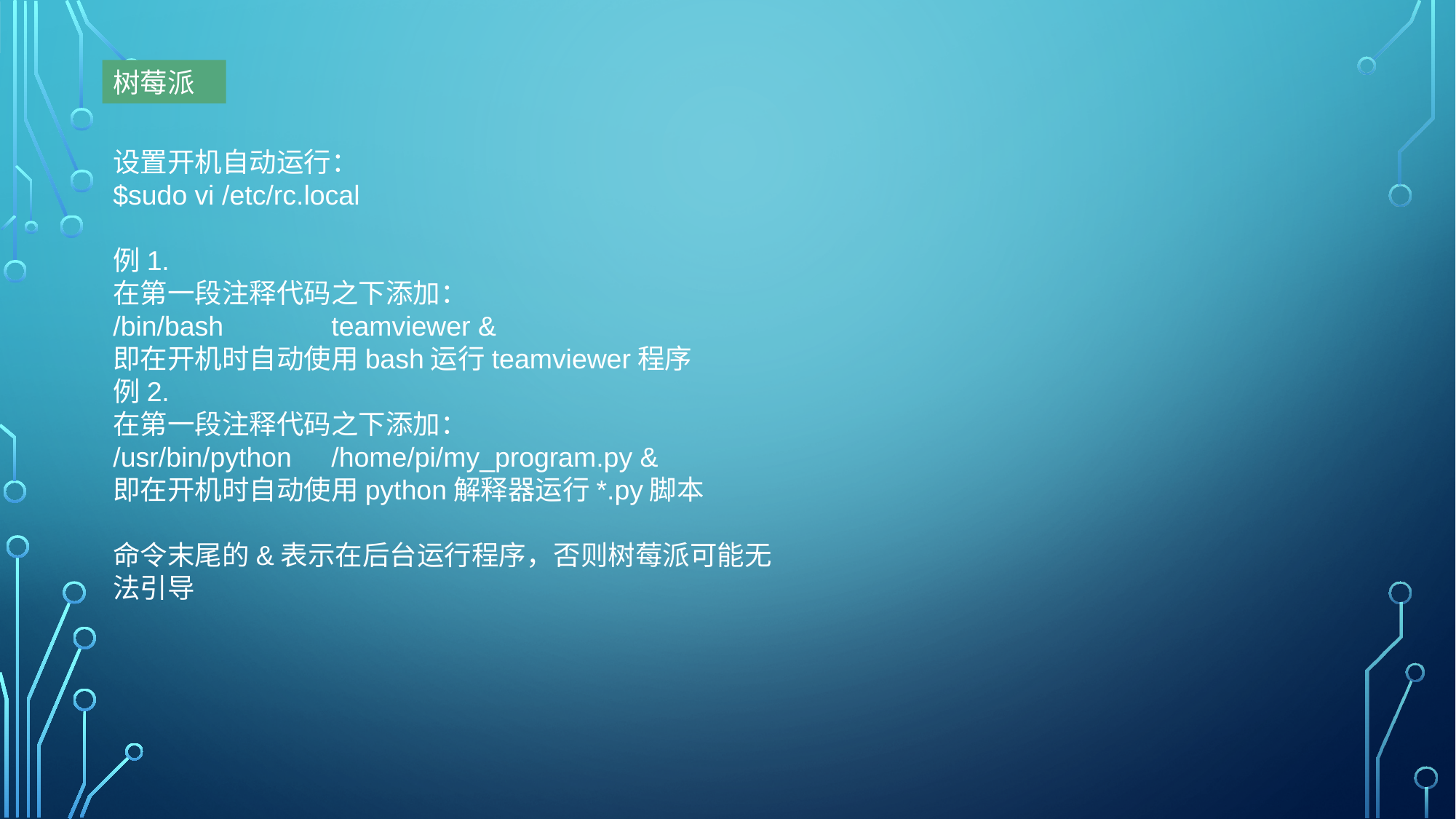

树莓派
设置开机自动运行：
$sudo vi /etc/rc.local

例1.
在第一段注释代码之下添加：
/bin/bash	teamviewer &
即在开机时自动使用bash运行teamviewer程序
例2.
在第一段注释代码之下添加：
/usr/bin/python	/home/pi/my_program.py &
即在开机时自动使用python解释器运行*.py脚本

命令末尾的&表示在后台运行程序，否则树莓派可能无法引导